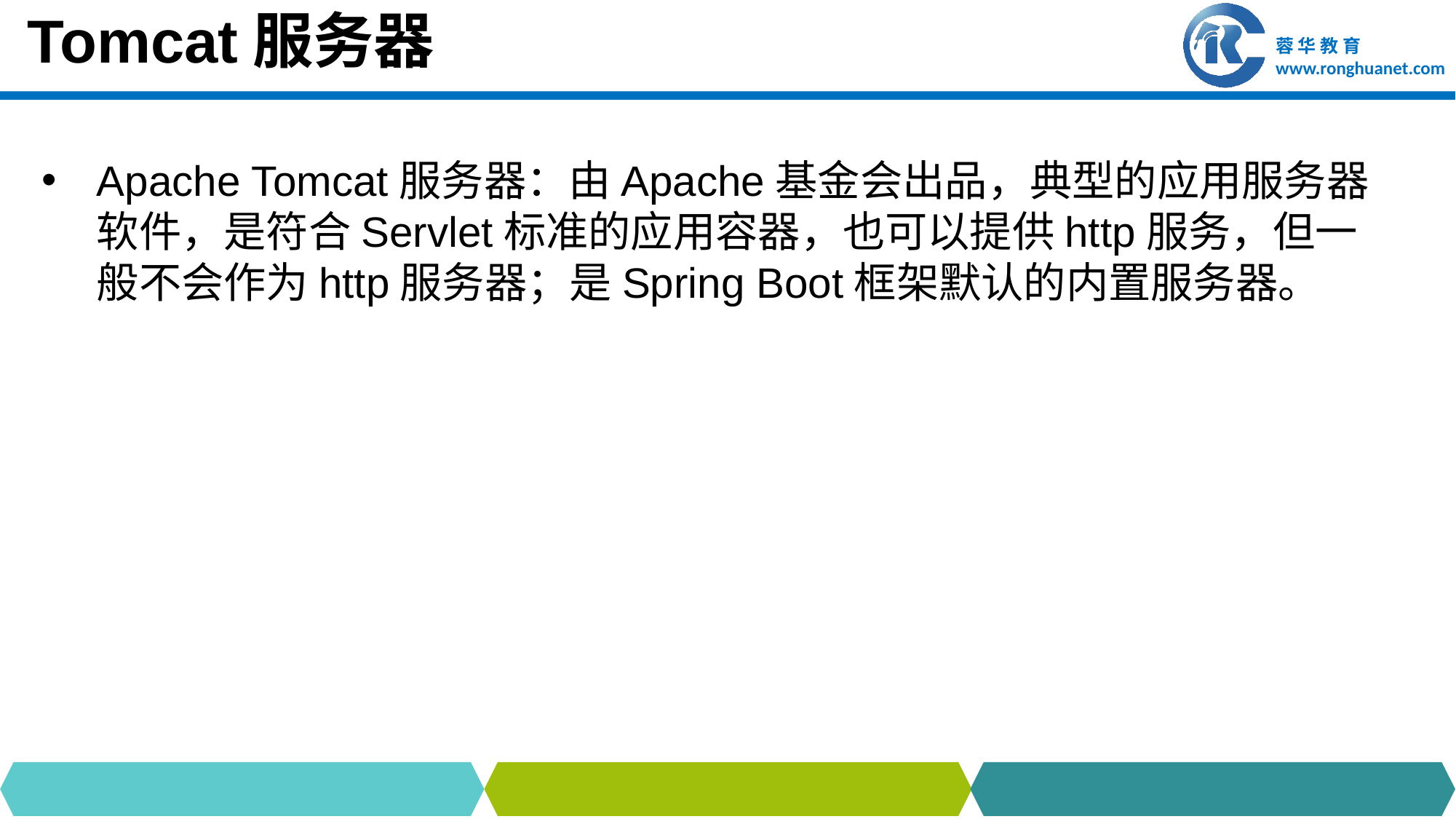

# Tomcat服务器
Apache Tomcat服务器：由Apache基金会出品，典型的应用服务器软件，是符合Servlet标准的应用容器，也可以提供http服务，但一般不会作为http服务器；是Spring Boot框架默认的内置服务器。